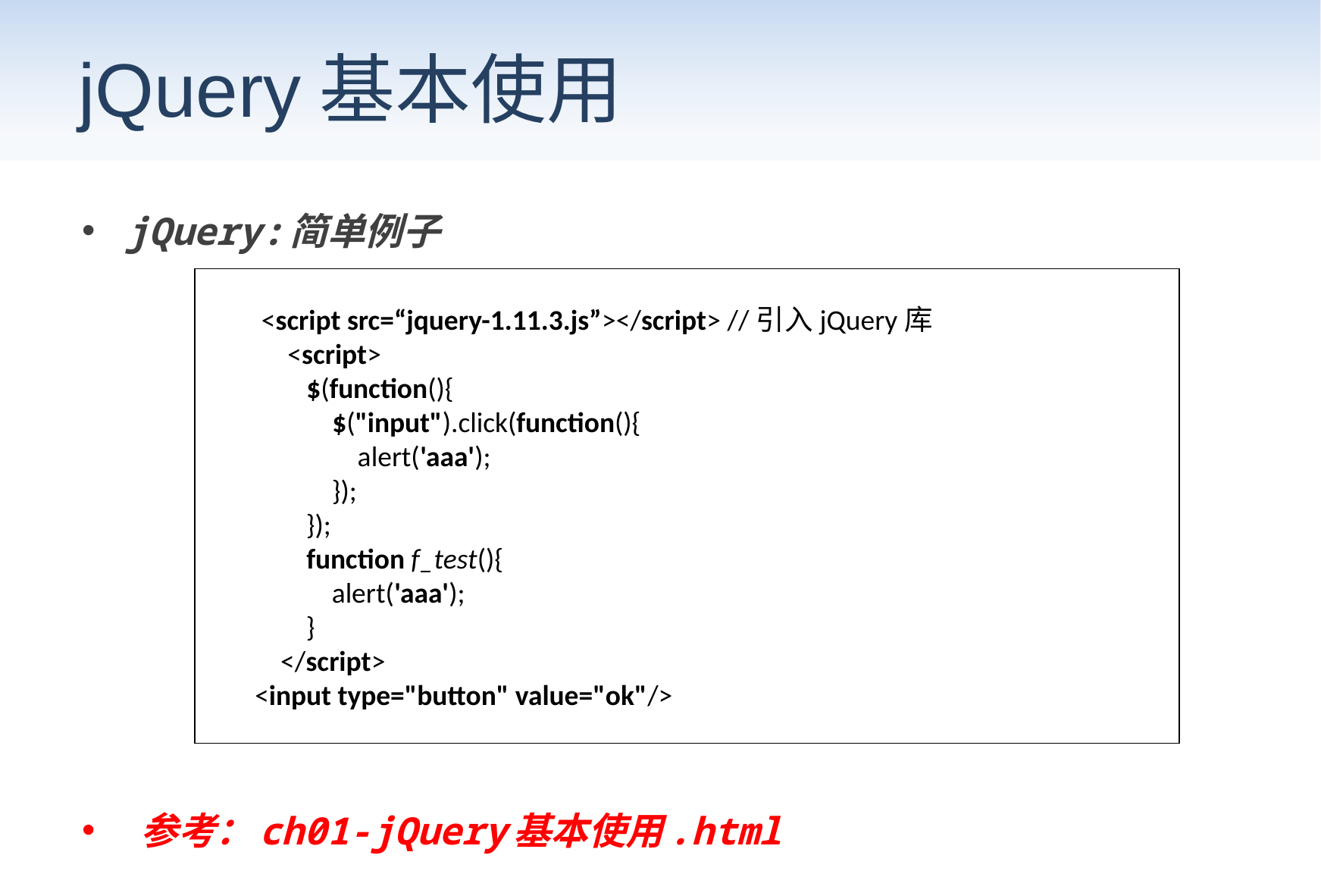

# jQuery基本使用
jQuery:简单例子

 参考：ch01-jQuery基本使用.html
	 <script src=“jquery-1.11.3.js”></script> //引入jQuery库
    <script>
        $(function(){
            $("input").click(function(){
                alert('aaa');
            });
        });
        function f_test(){
            alert('aaa');
        }
    </script>
<input type="button" value="ok"/>